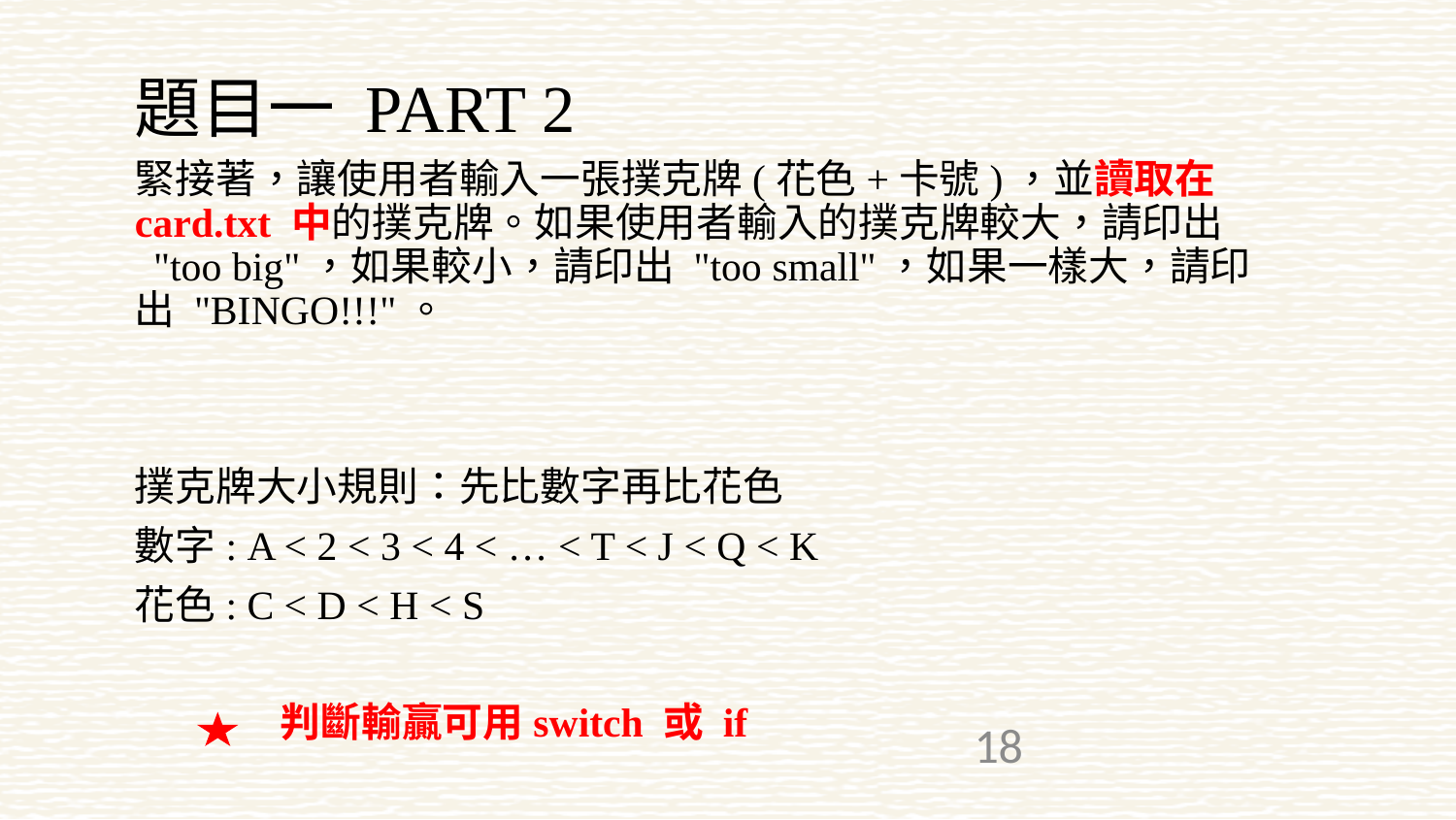

題目一 PART 2
緊接著，讓使用者輸入一張撲克牌(花色+卡號)，並讀取在 card.txt 中的撲克牌。如果使用者輸入的撲克牌較大，請印出 "too big"，如果較小，請印出 "too small"，如果一樣大，請印出 "BINGO!!!"。

撲克牌大小規則：先比數字再比花色
數字: A < 2 < 3 < 4 < … < T < J < Q < K
花色: C < D < H < S

	判斷輸贏可用switch 或 if

18